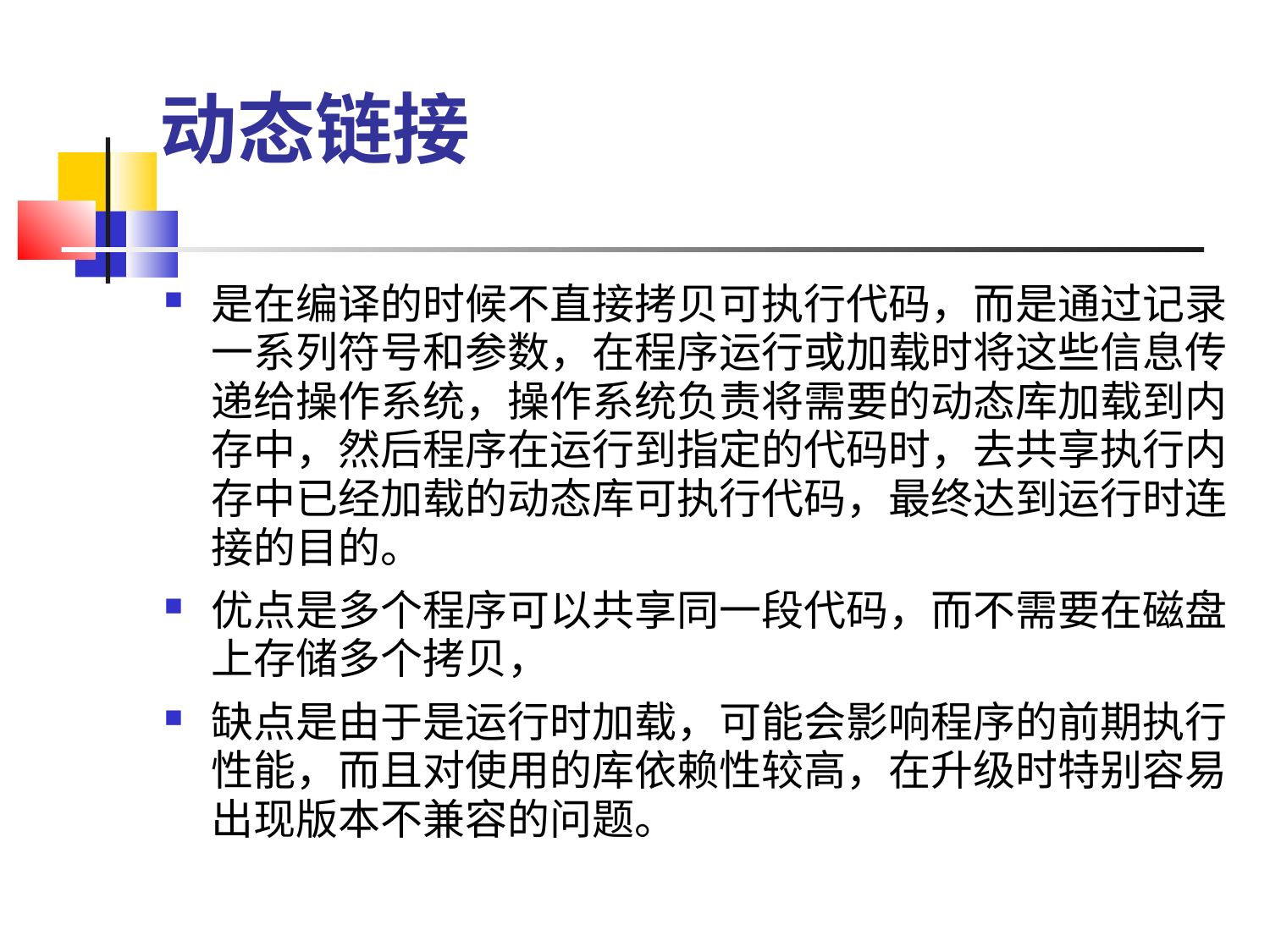

# 动态链接
是在编译的时候不直接拷贝可执行代码，而是通过记录一系列符号和参数，在程序运行或加载时将这些信息传递给操作系统，操作系统负责将需要的动态库加载到内存中，然后程序在运行到指定的代码时，去共享执行内存中已经加载的动态库可执行代码，最终达到运行时连接的目的。
优点是多个程序可以共享同一段代码，而不需要在磁盘上存储多个拷贝，
缺点是由于是运行时加载，可能会影响程序的前期执行性能，而且对使用的库依赖性较高，在升级时特别容易出现版本不兼容的问题。